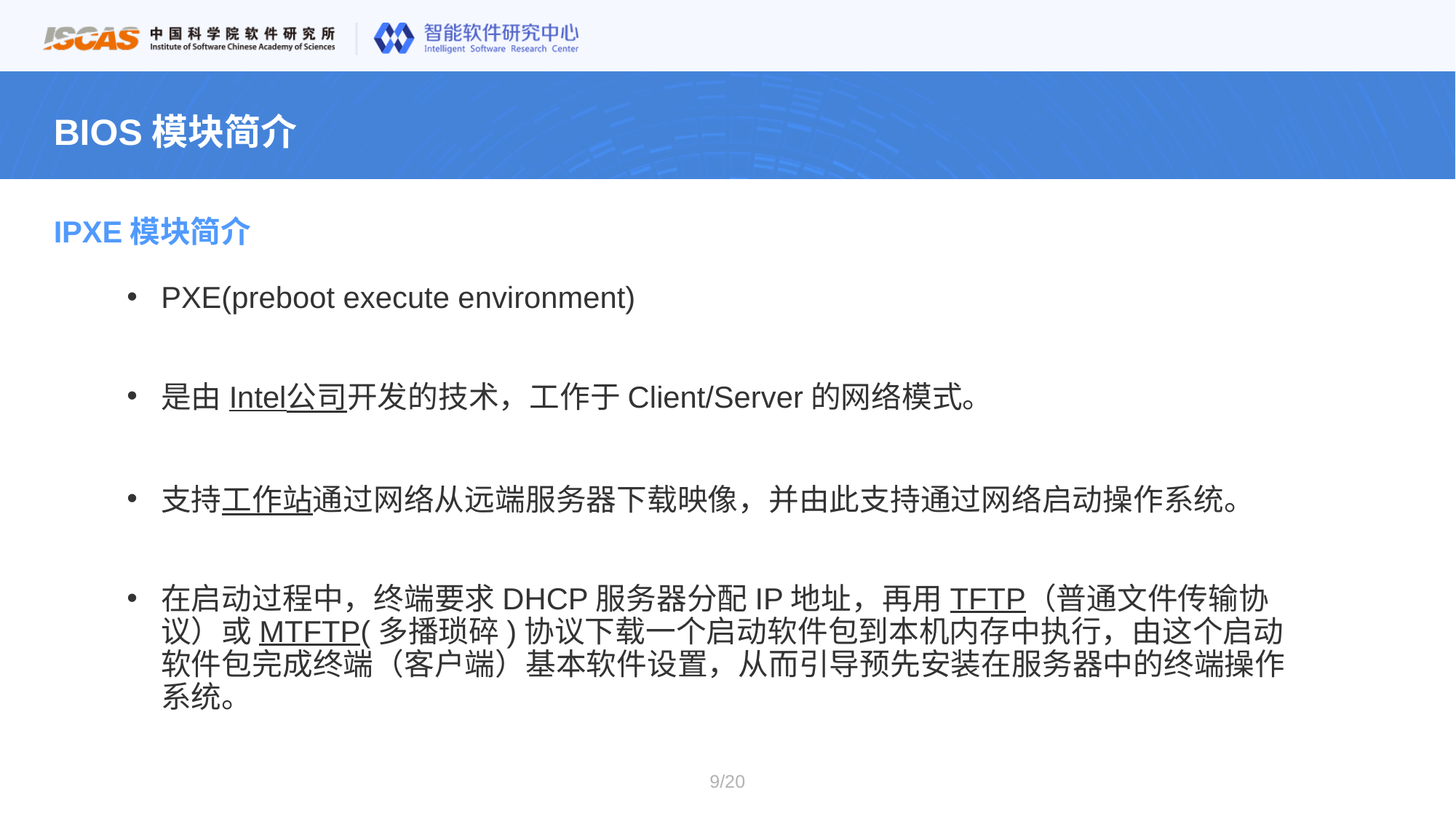

BIOS模块简介

IPXE模块简介
PXE(preboot execute environment)

是由Intel公司开发的技术，工作于Client/Server的网络模式。

支持工作站通过网络从远端服务器下载映像，并由此支持通过网络启动操作系统。

在启动过程中，终端要求DHCP服务器分配IP地址，再用TFTP（普通文件传输协议）或MTFTP(多播琐碎)协议下载一个启动软件包到本机内存中执行，由这个启动软件包完成终端（客户端）基本软件设置，从而引导预先安装在服务器中的终端操作系统。
9/20